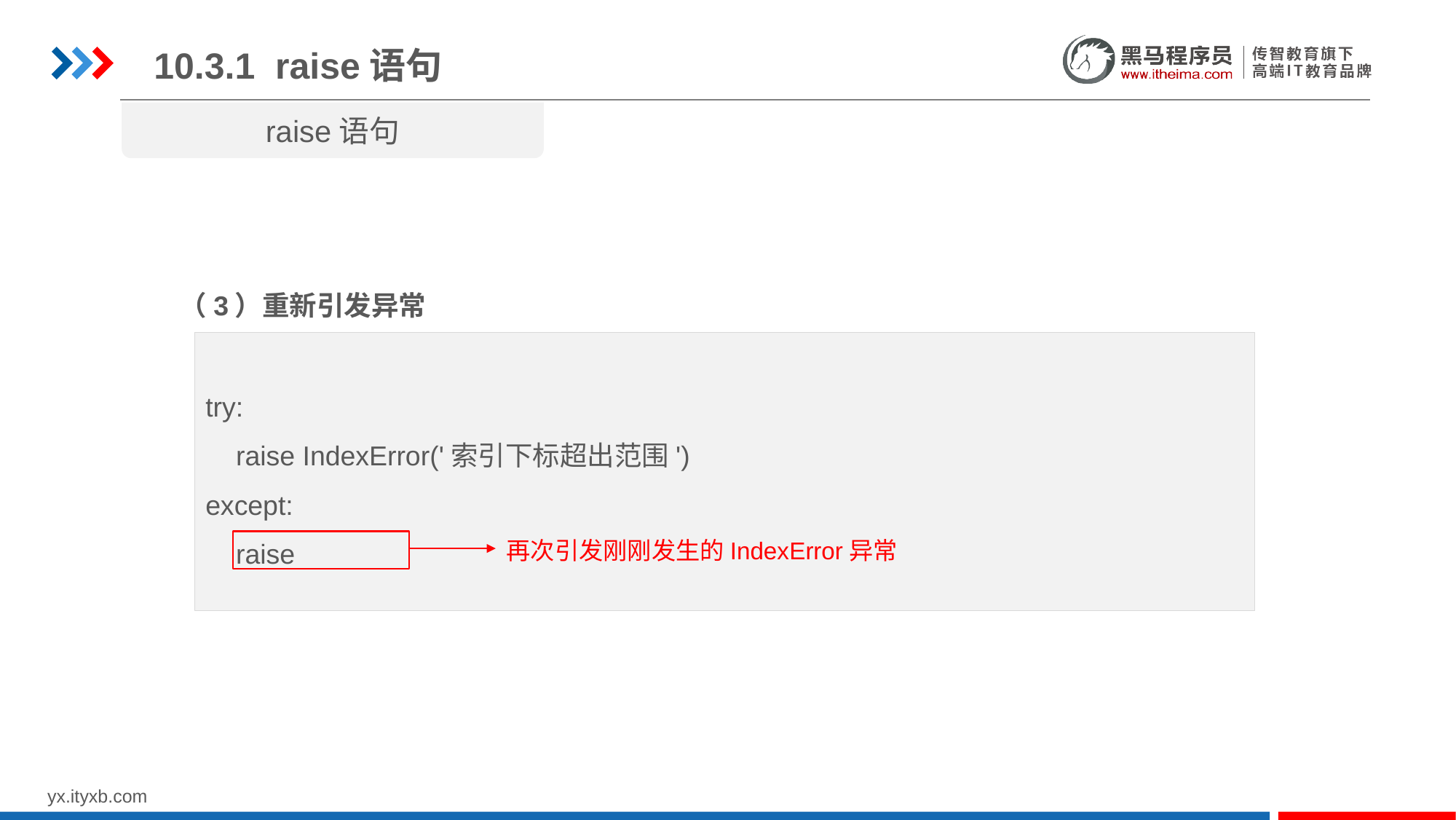

10.3.1  raise语句

raise语句
（3）重新引发异常
try:
    raise IndexError('索引下标超出范围')
except:
    raise
再次引发刚刚发生的IndexError异常